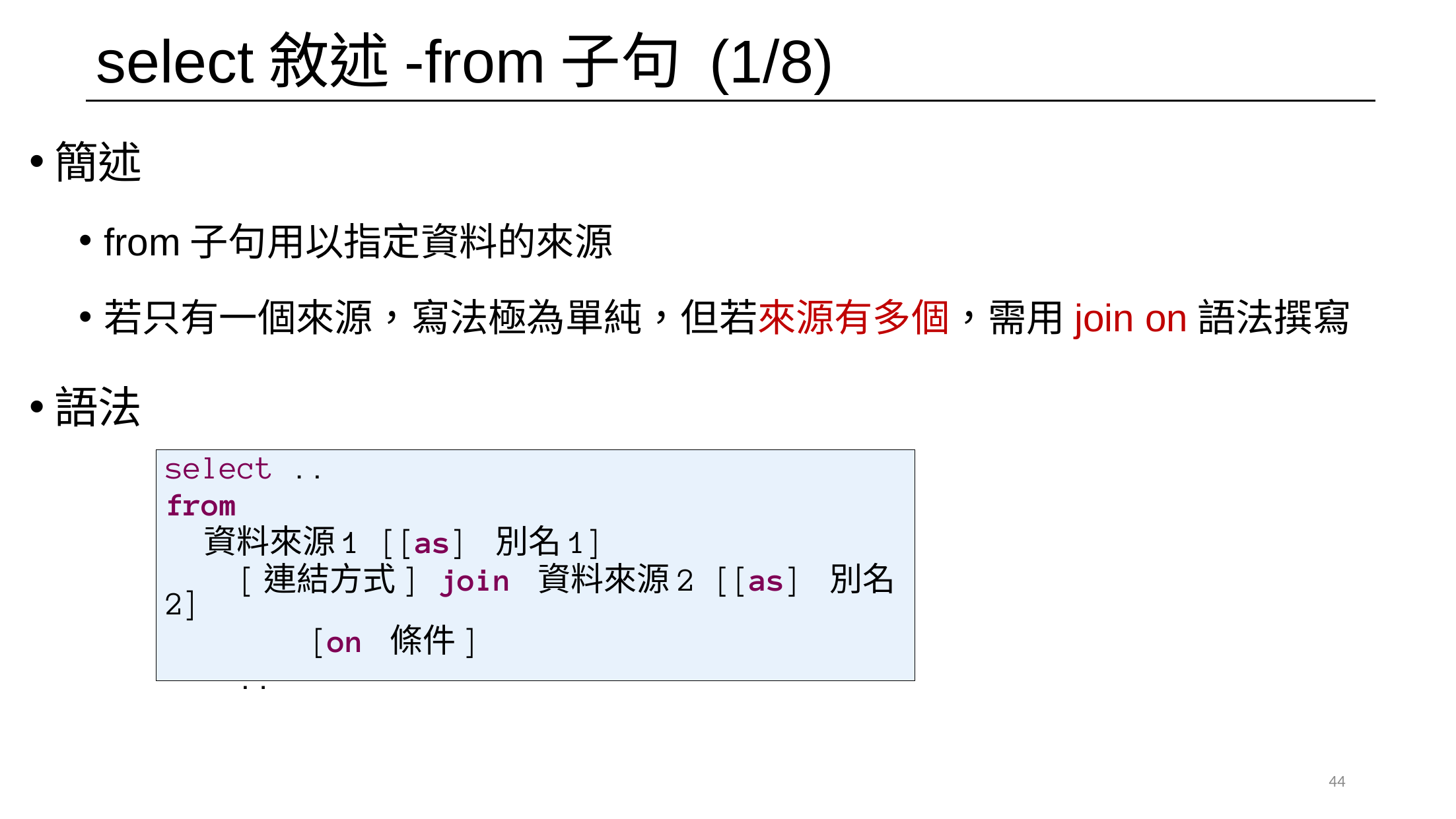

# select敘述-from子句 (1/8)
簡述
from子句用以指定資料的來源
若只有一個來源，寫法極為單純，但若來源有多個，需用join on語法撰寫
語法

select ..
from
    資料來源1 [[as] 別名1]
    [連結方式] join 資料來源2 [[as] 別名2]
        [on 條件]
    ..
44